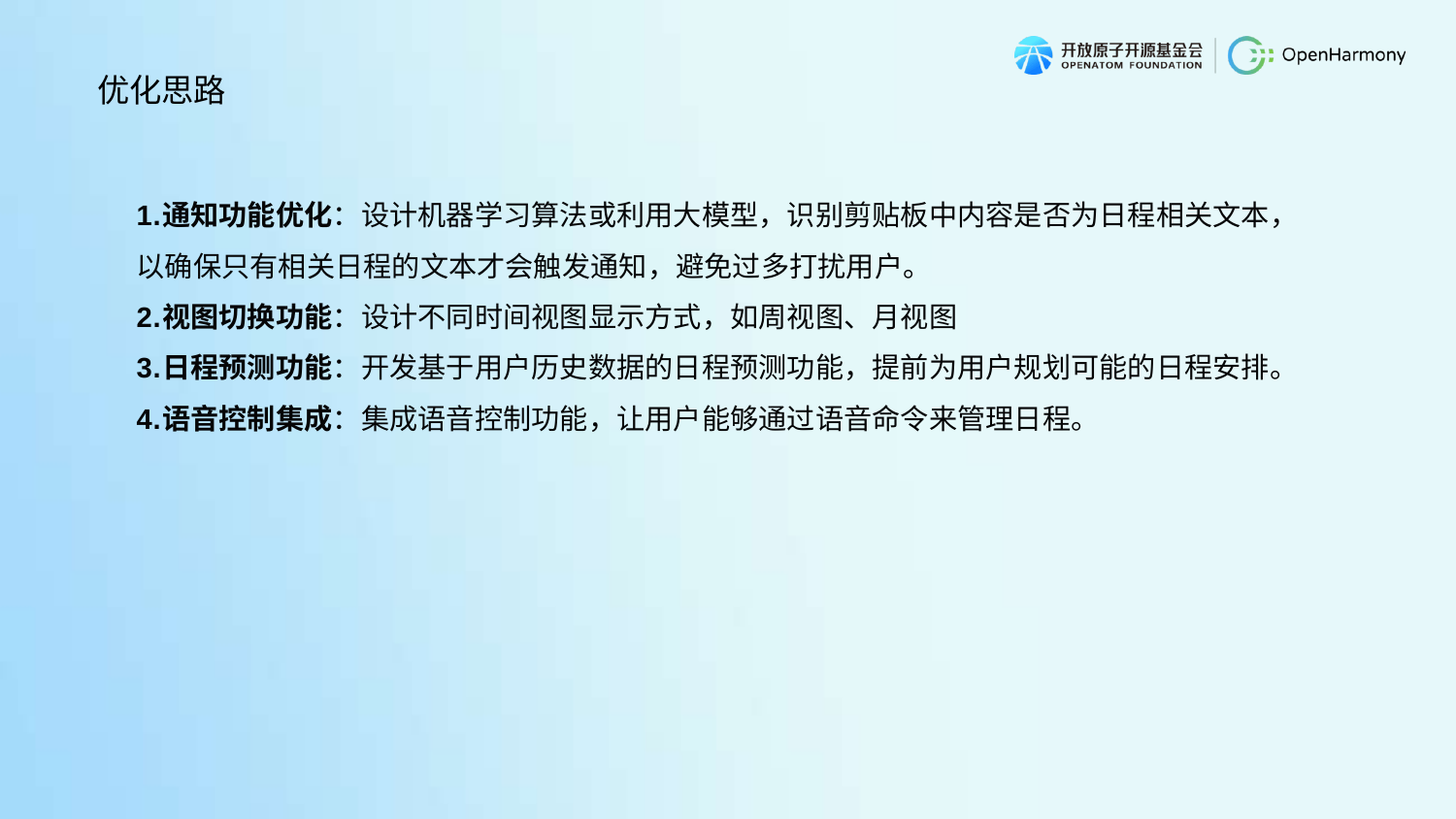

优化思路
通知功能优化：设计机器学习算法或利用大模型，识别剪贴板中内容是否为日程相关文本，以确保只有相关日程的文本才会触发通知，避免过多打扰用户。
视图切换功能：设计不同时间视图显示方式，如周视图、月视图
日程预测功能：开发基于用户历史数据的日程预测功能，提前为用户规划可能的日程安排。
语音控制集成：集成语音控制功能，让用户能够通过语音命令来管理日程。